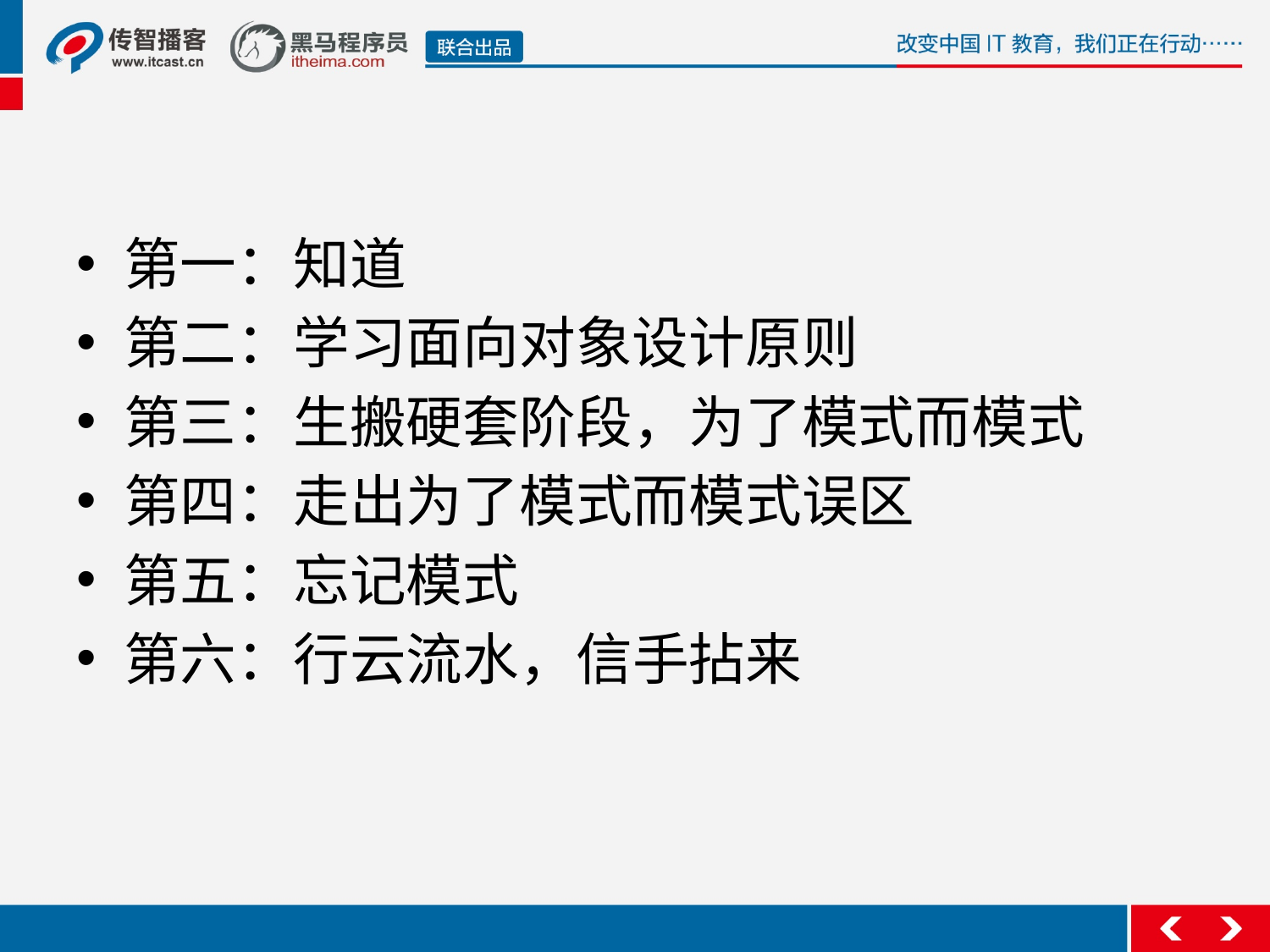

#
第一：知道
第二：学习面向对象设计原则
第三：生搬硬套阶段，为了模式而模式
第四：走出为了模式而模式误区
第五：忘记模式
第六：行云流水，信手拈来